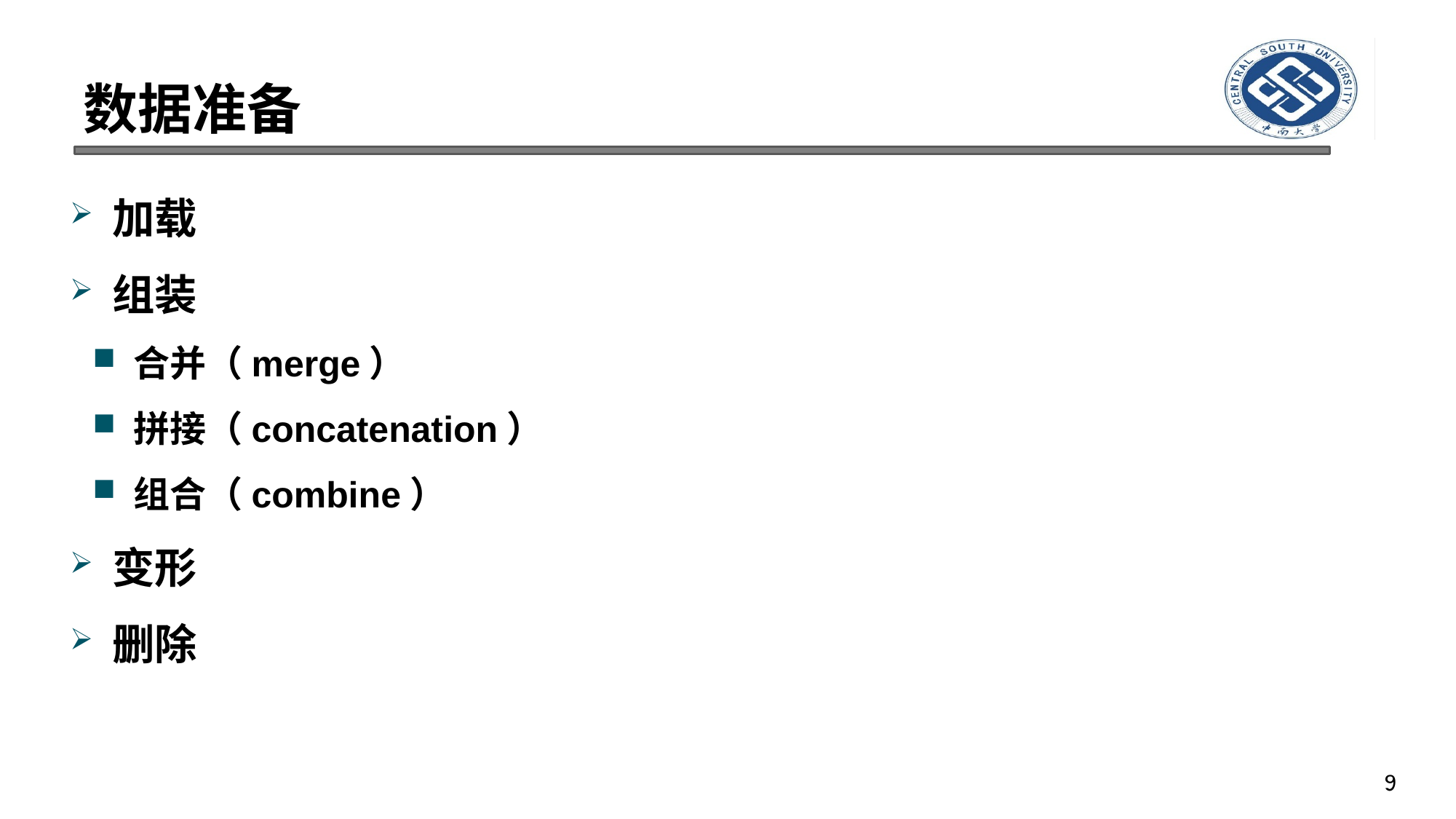

# 数据准备
加载
组装
合并（merge）
拼接（concatenation）
组合（combine）
变形
删除
9